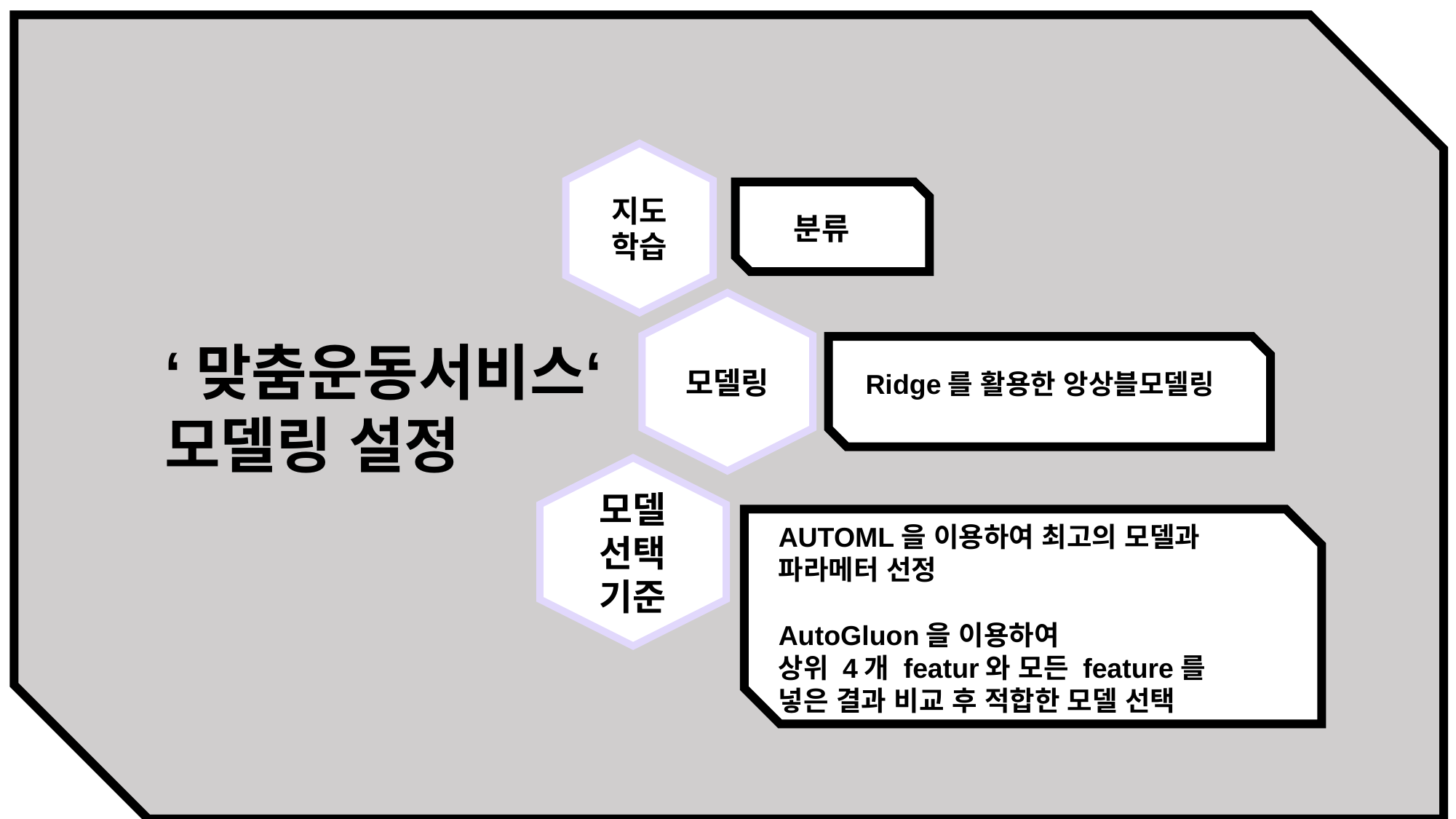

지도
학습

분류

모델링

Ridge를 활용한 앙상블모델링

모델
선택
기준

AUTOML을 이용하여 최고의 모델과 파라메터 선정

AutoGluon을 이용하여
상위 4개 featur와 모든 feature를 넣은 결과 비교 후 적합한 모델 선택
‘맞춤운동서비스‘
모델링 설정